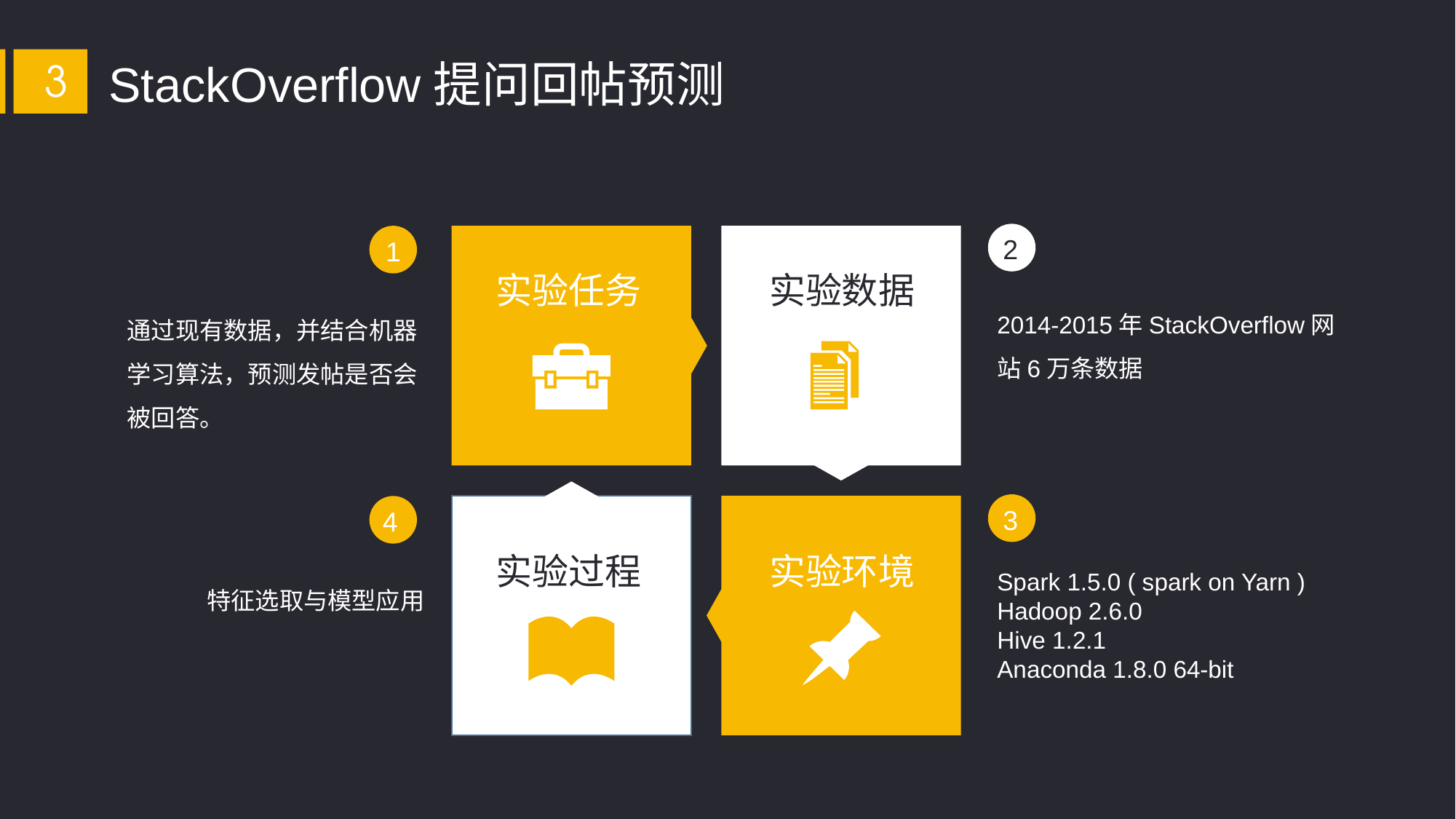

StackOverflow提问回帖预测

3

2
2014-2015年StackOverflow网站6万条数据

1
通过现有数据，并结合机器学习算法，预测发帖是否会被回答。

实验任务

实验数据

3
Spark 1.5.0 ( spark on Yarn )
Hadoop 2.6.0
Hive 1.2.1
Anaconda 1.8.0 64-bit

4
特征选取与模型应用
实验过程

实验环境